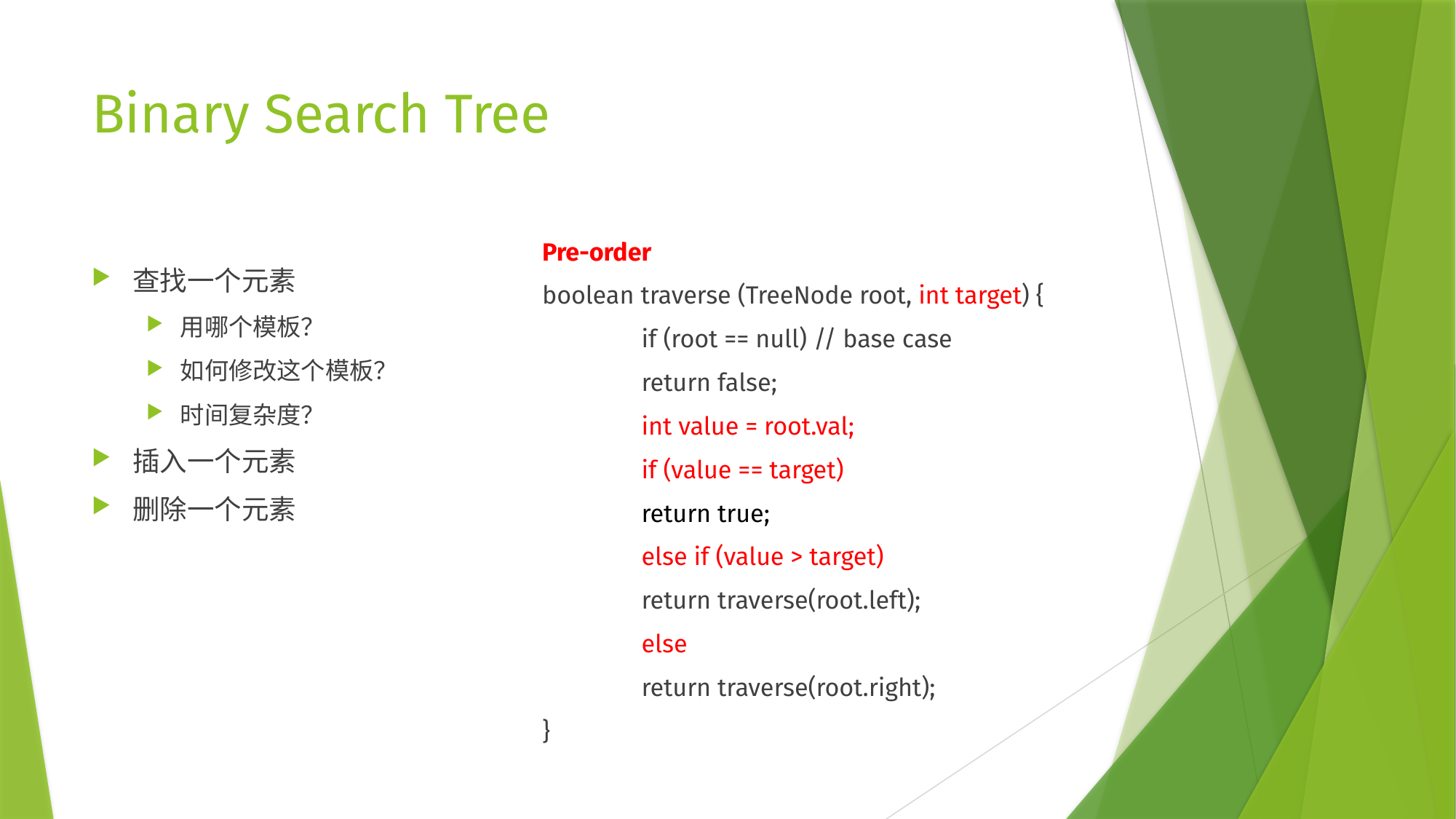

# Binary Search Tree
Pre-order
boolean traverse (TreeNode root, int target) {
	if (root == null) // base case
		return false;
	int value = root.val;
	if (value == target)
		return true;
	else if (value > target)
		return traverse(root.left);
	else
		return traverse(root.right);
}
查找一个元素
用哪个模板？
如何修改这个模板？
时间复杂度？
插入一个元素
删除一个元素